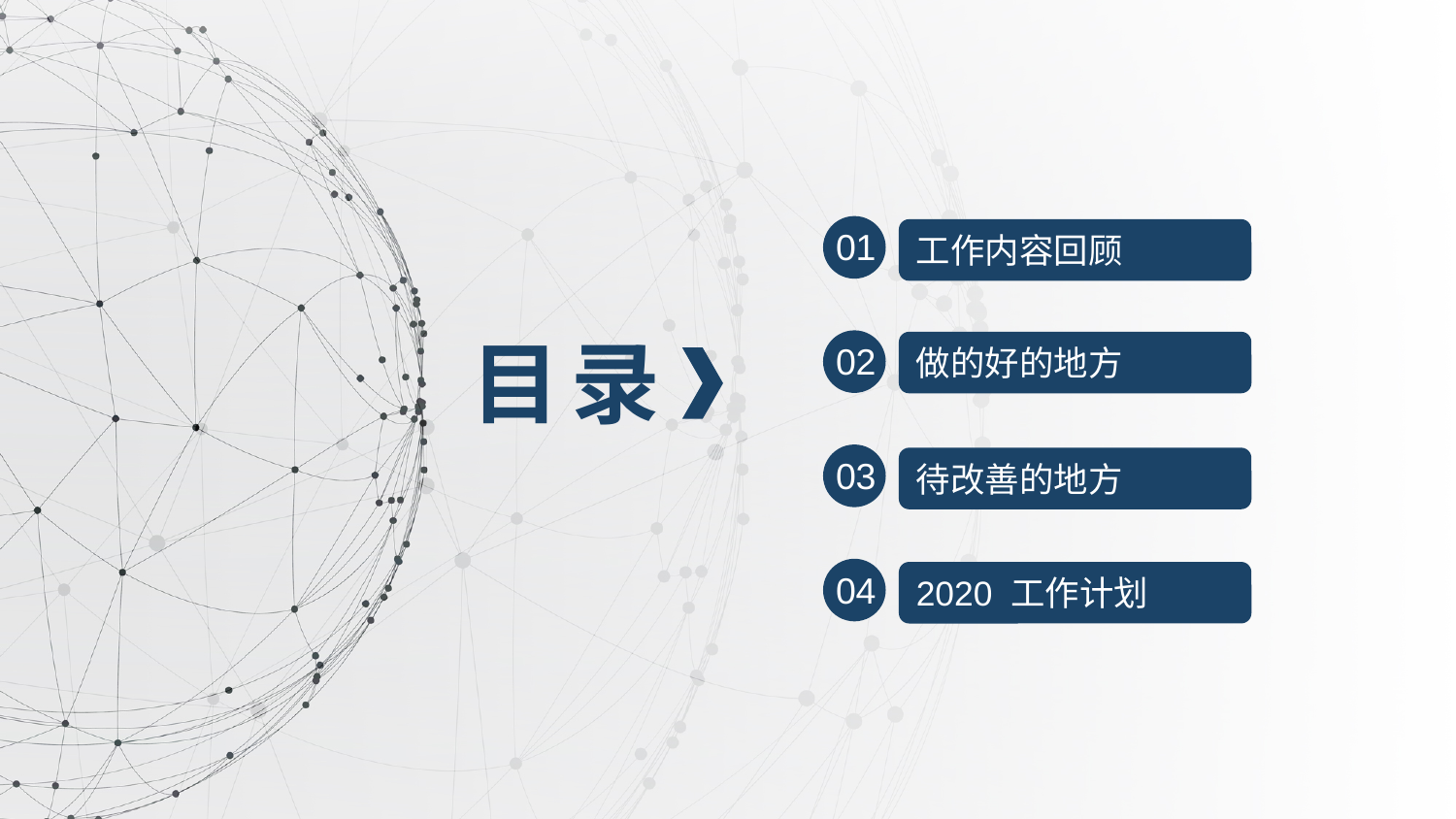

01
工作内容回顾
目 录

02
做的好的地方

03
待改善的地方

04
2020 工作计划